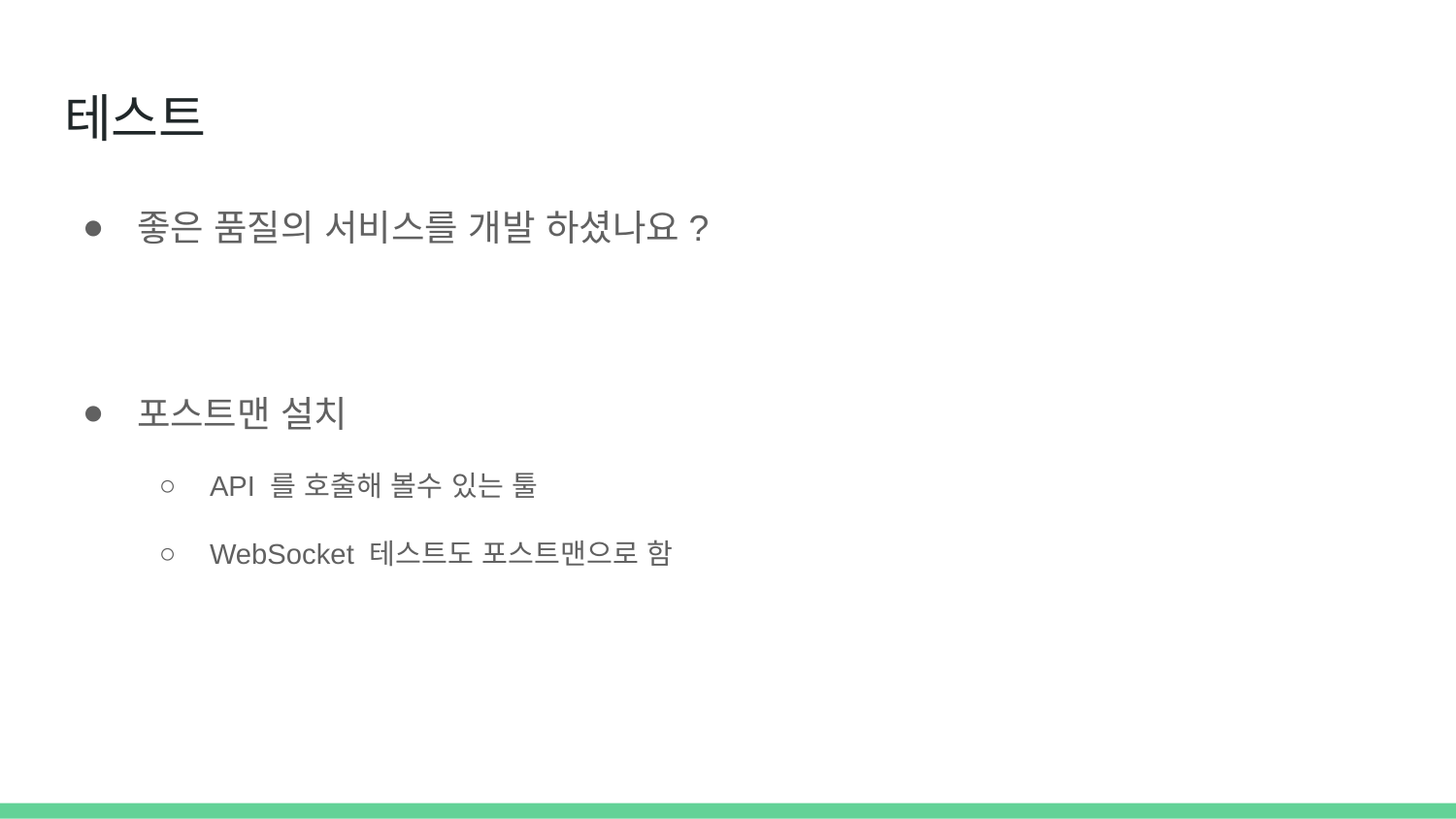

# 테스트
좋은 품질의 서비스를 개발 하셨나요?

포스트맨 설치
API 를 호출해 볼수 있는 툴
WebSocket 테스트도 포스트맨으로 함